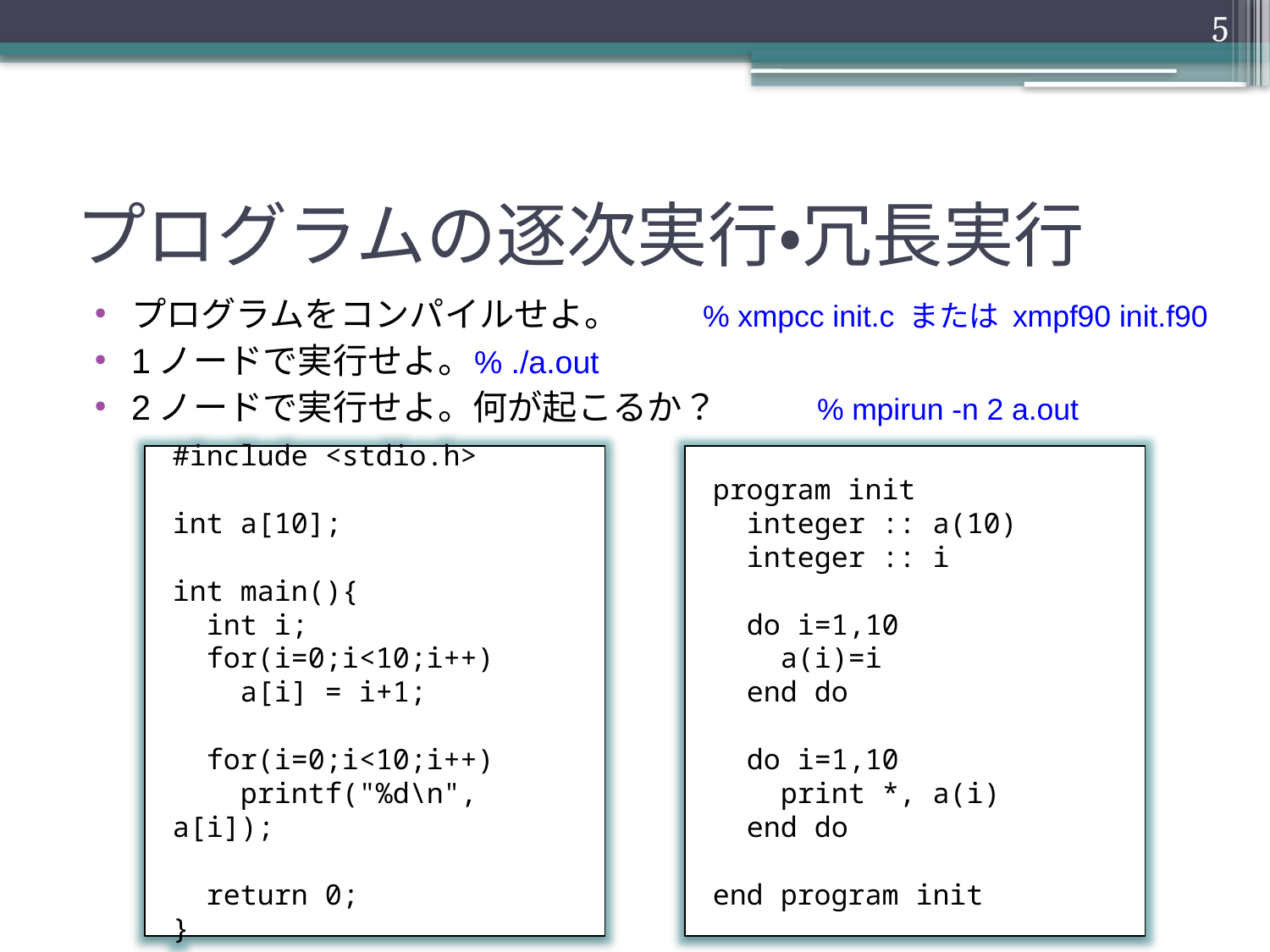

5
# プログラムの逐次実行・冗長実行
プログラムをコンパイルせよ。	% xmpcc init.c または xmpf90 init.f90
1ノードで実行せよ。			% ./a.out
2ノードで実行せよ。何が起こるか？	% mpirun -n 2 a.out

#include <stdio.h>

int a[10];

int main(){
  int i;
  for(i=0;i<10;i++)
    a[i] = i+1;

  for(i=0;i<10;i++)
    printf("%d\n", a[i]);

  return 0;
}
program init
  integer :: a(10)
  integer :: i

  do i=1,10
    a(i)=i
  end do

  do i=1,10
    print *, a(i)
  end do

end program init